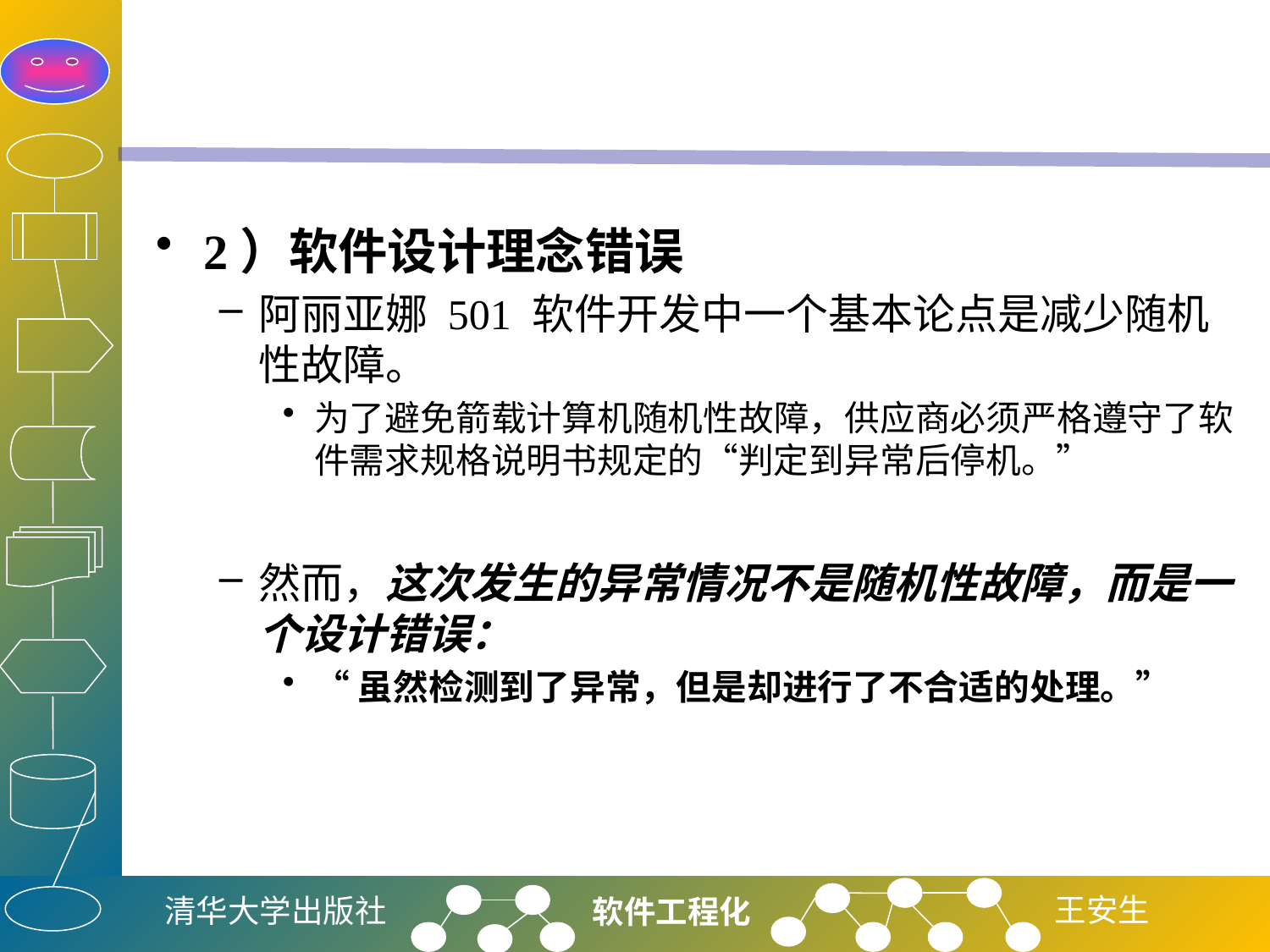

#
2）软件设计理念错误
阿丽亚娜 501 软件开发中一个基本论点是减少随机性故障。
为了避免箭载计算机随机性故障，供应商必须严格遵守了软件需求规格说明书规定的“判定到异常后停机。”

然而，这次发生的异常情况不是随机性故障，而是一个设计错误：
“虽然检测到了异常，但是却进行了不合适的处理。”